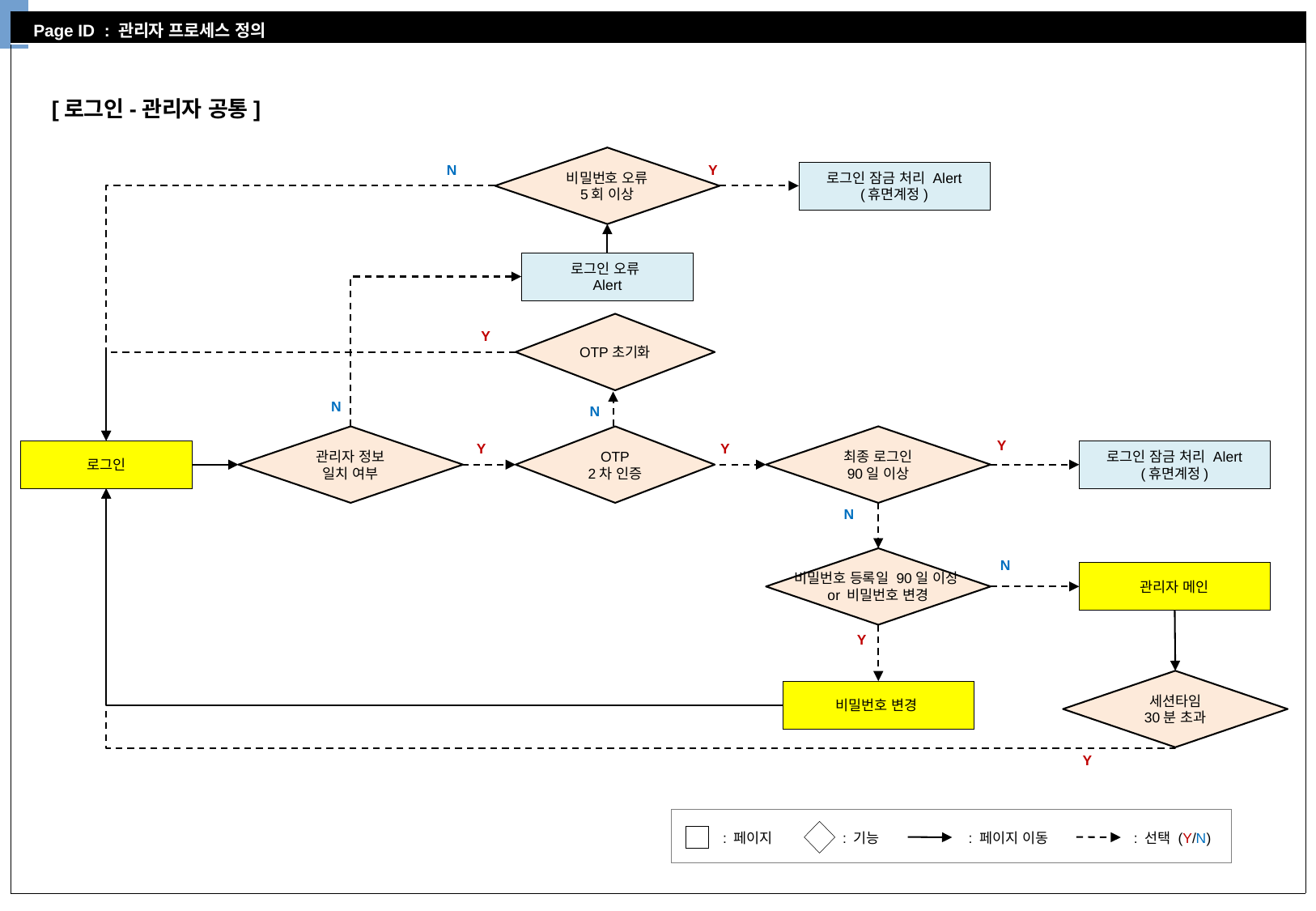

[로그인-관리자 공통]
비밀번호 오류
5회 이상
N
Y
로그인 잠금 처리 Alert
(휴면계정)
로그인 오류
Alert
OTP초기화
Y
N
N
관리자 정보
일치 여부
OTP
2차 인증
최종 로그인
90일 이상
Y
Y
Y
로그인
로그인 잠금 처리 Alert
(휴면계정)
N
비밀번호 등록일 90일 이상
or 비밀번호 변경
N
관리자 메인
Y
세션타임
30분 초과
비밀번호 변경
Y

: 기능
: 선택 (Y/N)
: 페이지
: 페이지 이동